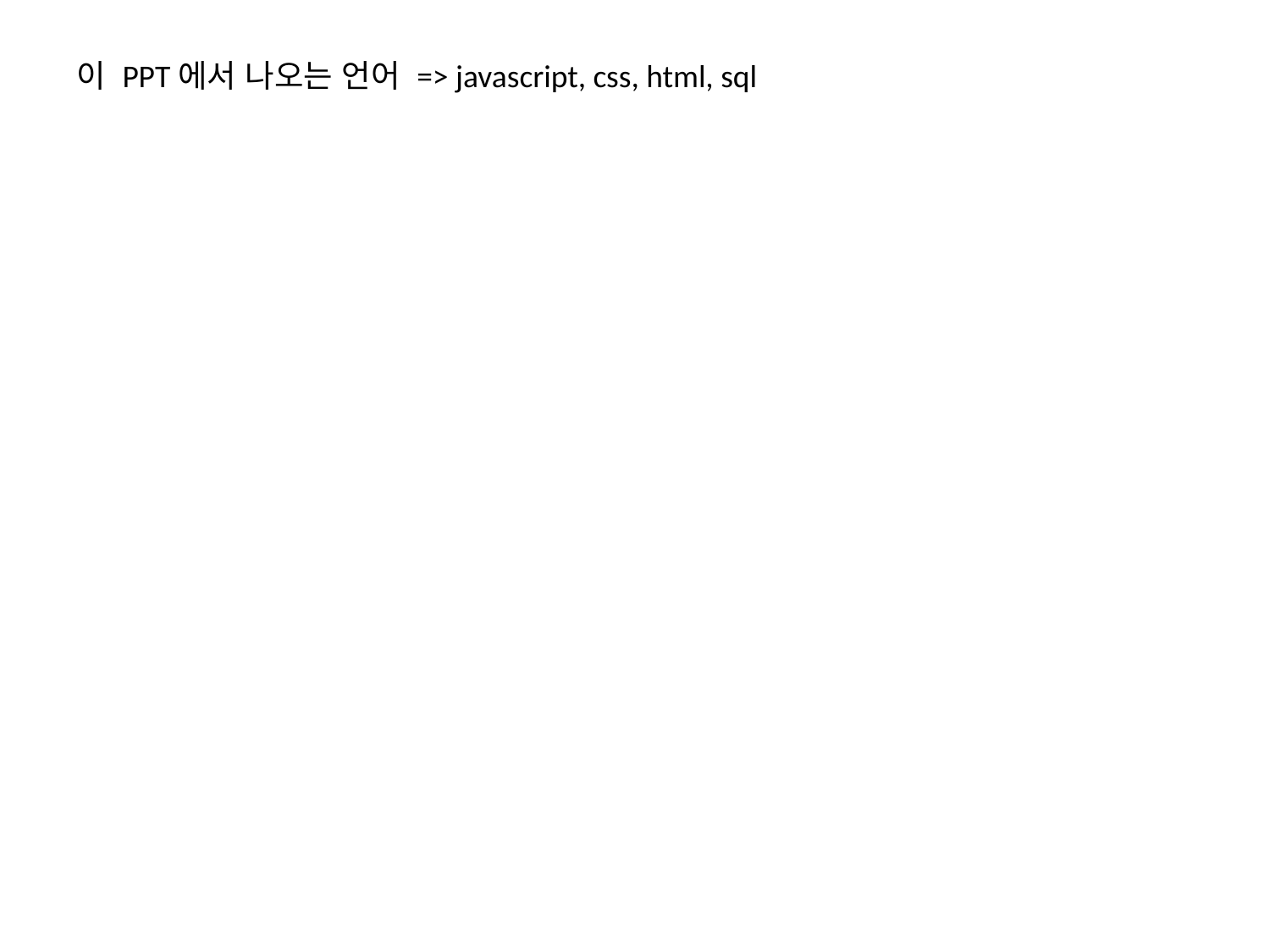

이 PPT에서 나오는 언어 => javascript, css, html, sql